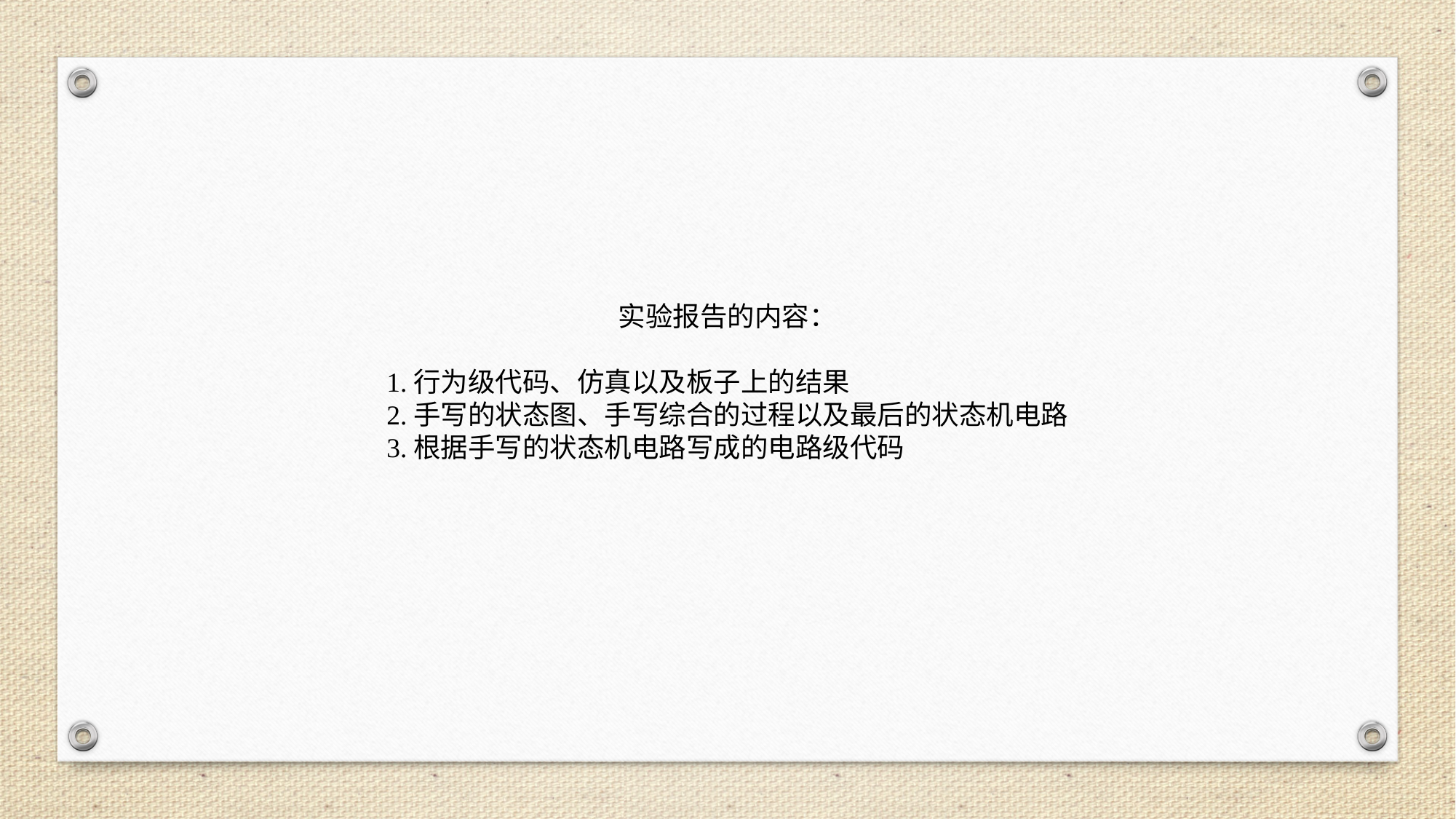

实验报告的内容：

1.行为级代码、仿真以及板子上的结果
2.手写的状态图、手写综合的过程以及最后的状态机电路
3.根据手写的状态机电路写成的电路级代码